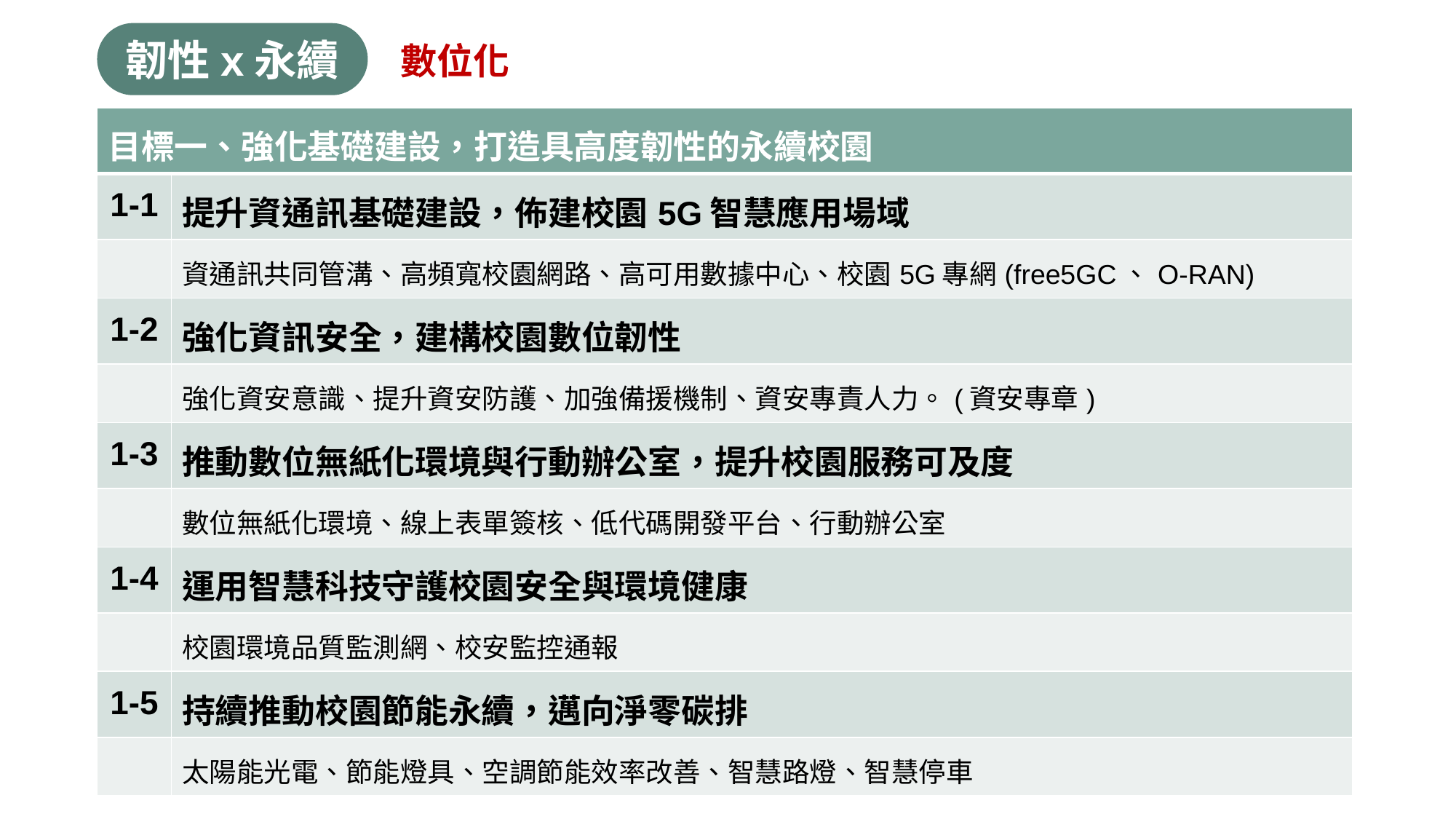

韌性x永續
數位化
| 目標一、強化基礎建設，打造具高度韌性的永續校園 |  |
| --- | --- |
| 1-1 | 提升資通訊基礎建設，佈建校園5G智慧應用場域 |
|  | 資通訊共同管溝、高頻寬校園網路、高可用數據中心、校園5G專網(free5GC、O-RAN) |
| 1-2 | 強化資訊安全，建構校園數位韌性 |
|  | 強化資安意識、提升資安防護、加強備援機制、資安專責人力。(資安專章) |
| 1-3 | 推動數位無紙化環境與行動辦公室，提升校園服務可及度 |
|  | 數位無紙化環境、線上表單簽核、低代碼開發平台、行動辦公室 |
| 1-4 | 運用智慧科技守護校園安全與環境健康 |
|  | 校園環境品質監測網、校安監控通報 |
| 1-5 | 持續推動校園節能永續，邁向淨零碳排 |
|  | 太陽能光電、節能燈具、空調節能效率改善、智慧路燈、智慧停車 |